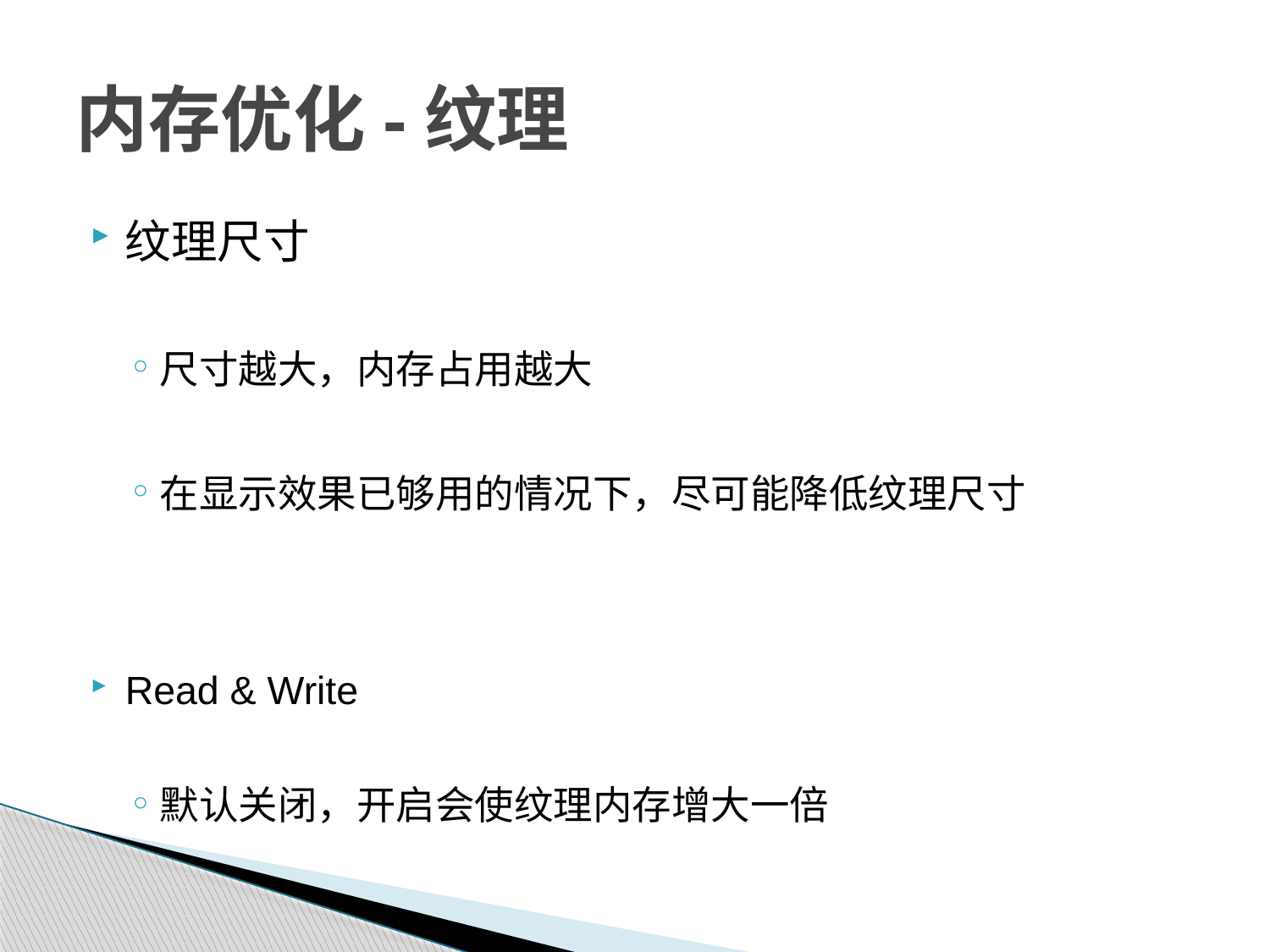

# 内存优化-纹理
纹理尺寸

尺寸越大，内存占用越大

在显示效果已够用的情况下，尽可能降低纹理尺寸

Read & Write

默认关闭，开启会使纹理内存增大一倍